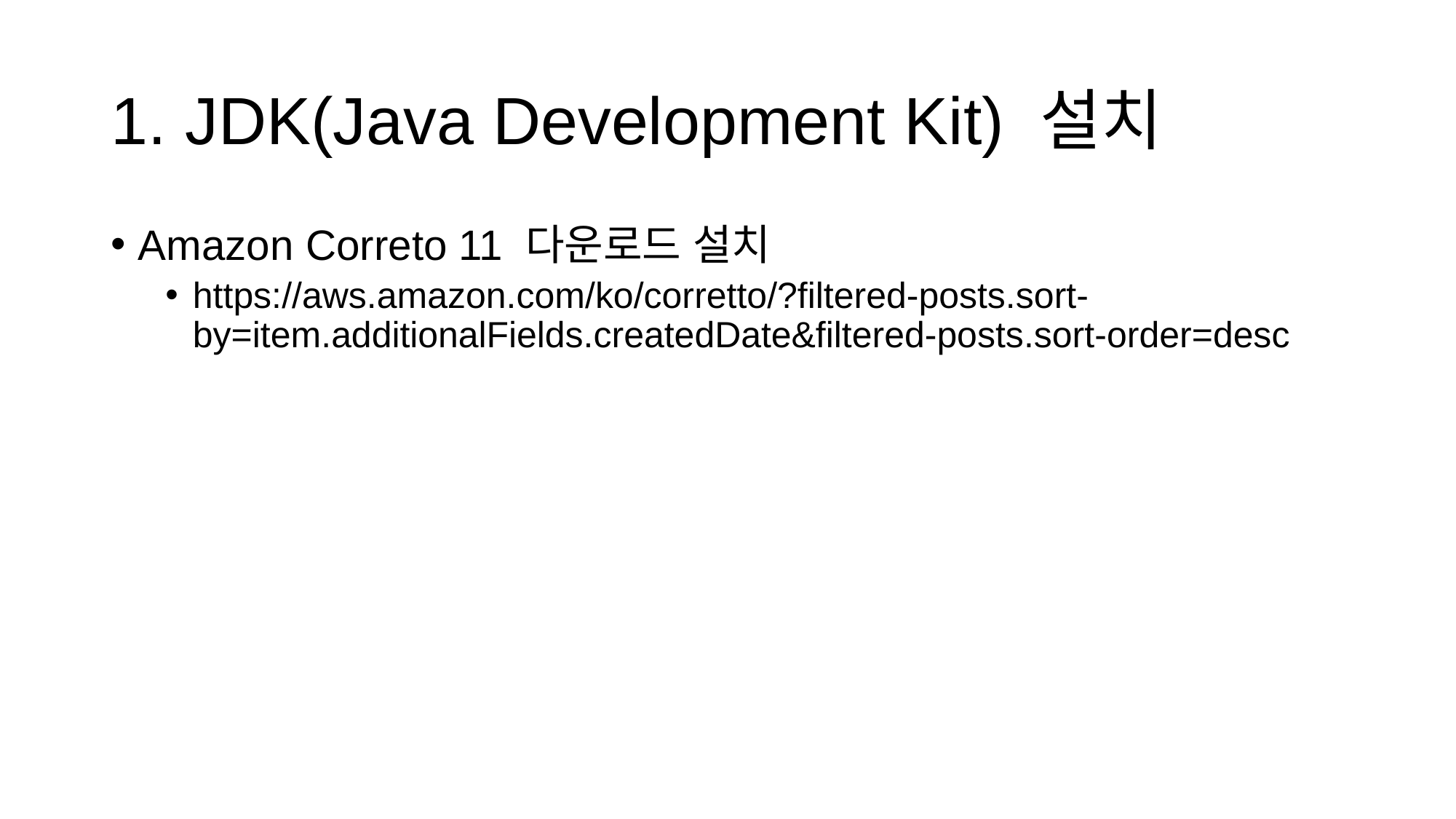

# 1. JDK(Java Development Kit) 설치
Amazon Correto 11 다운로드 설치
https://aws.amazon.com/ko/corretto/?filtered-posts.sort-by=item.additionalFields.createdDate&filtered-posts.sort-order=desc